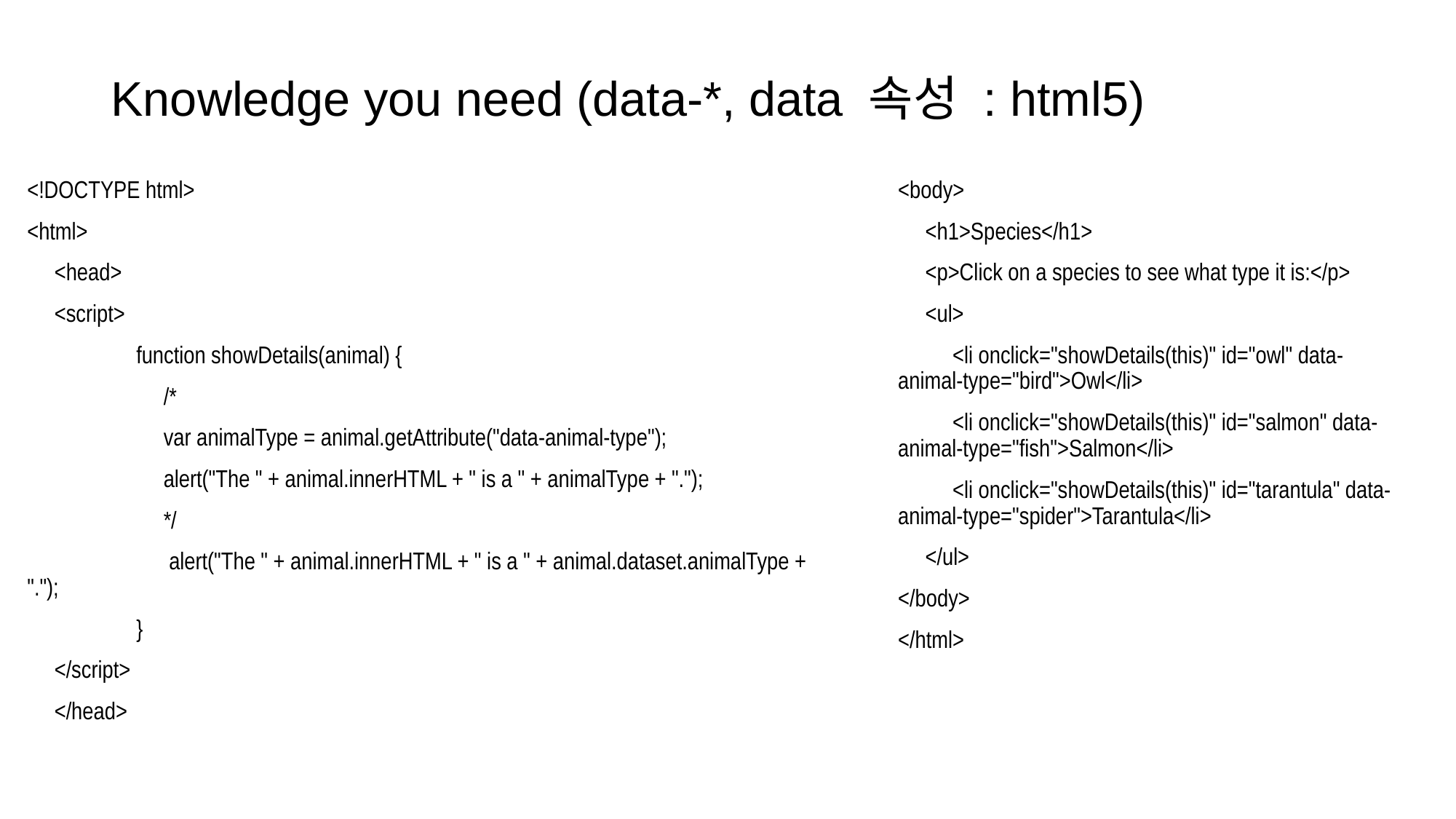

# Knowledge you need (data-*, data 속성 : html5)
<!DOCTYPE html>
<html>
     <head>
     <script>
	function showDetails(animal) {
	     /*
  	     var animalType = animal.getAttribute("data-animal-type");
  	     alert("The " + animal.innerHTML + " is a " + animalType + ".");
     	     */
	      alert("The " + animal.innerHTML + " is a " + animal.dataset.animalType + ".");
	}
     </script>
     </head>
<body>
     <h1>Species</h1>
     <p>Click on a species to see what type it is:</p>
     <ul>
          <li onclick="showDetails(this)" id="owl" data-animal-type="bird">Owl</li>
          <li onclick="showDetails(this)" id="salmon" data-animal-type="fish">Salmon</li>
          <li onclick="showDetails(this)" id="tarantula" data-animal-type="spider">Tarantula</li>
     </ul>
</body>
</html>